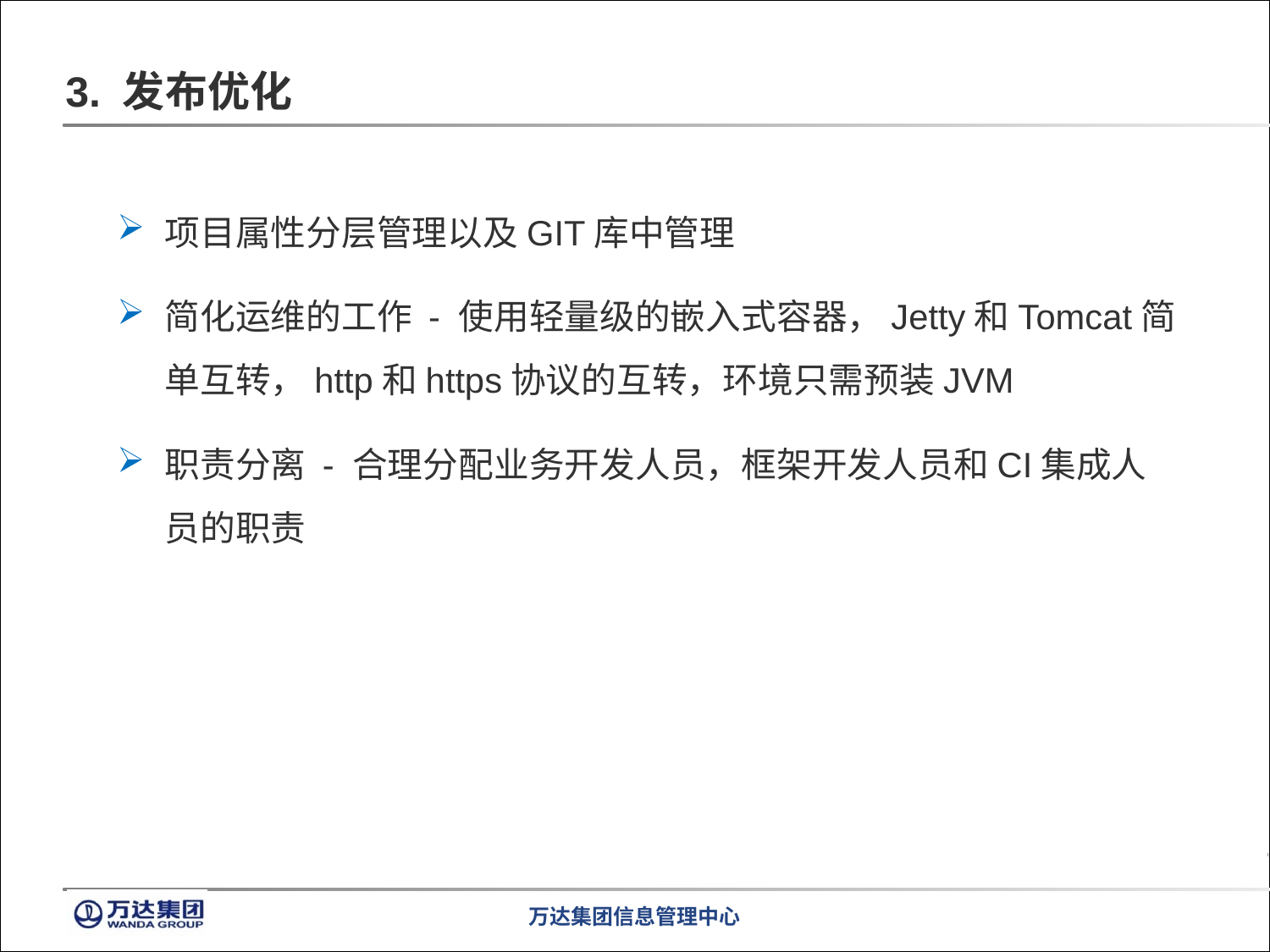

# 3. 发布优化
项目属性分层管理以及GIT库中管理
简化运维的工作 - 使用轻量级的嵌入式容器，Jetty和Tomcat简单互转，http和https协议的互转，环境只需预装JVM
职责分离 - 合理分配业务开发人员，框架开发人员和CI集成人员的职责